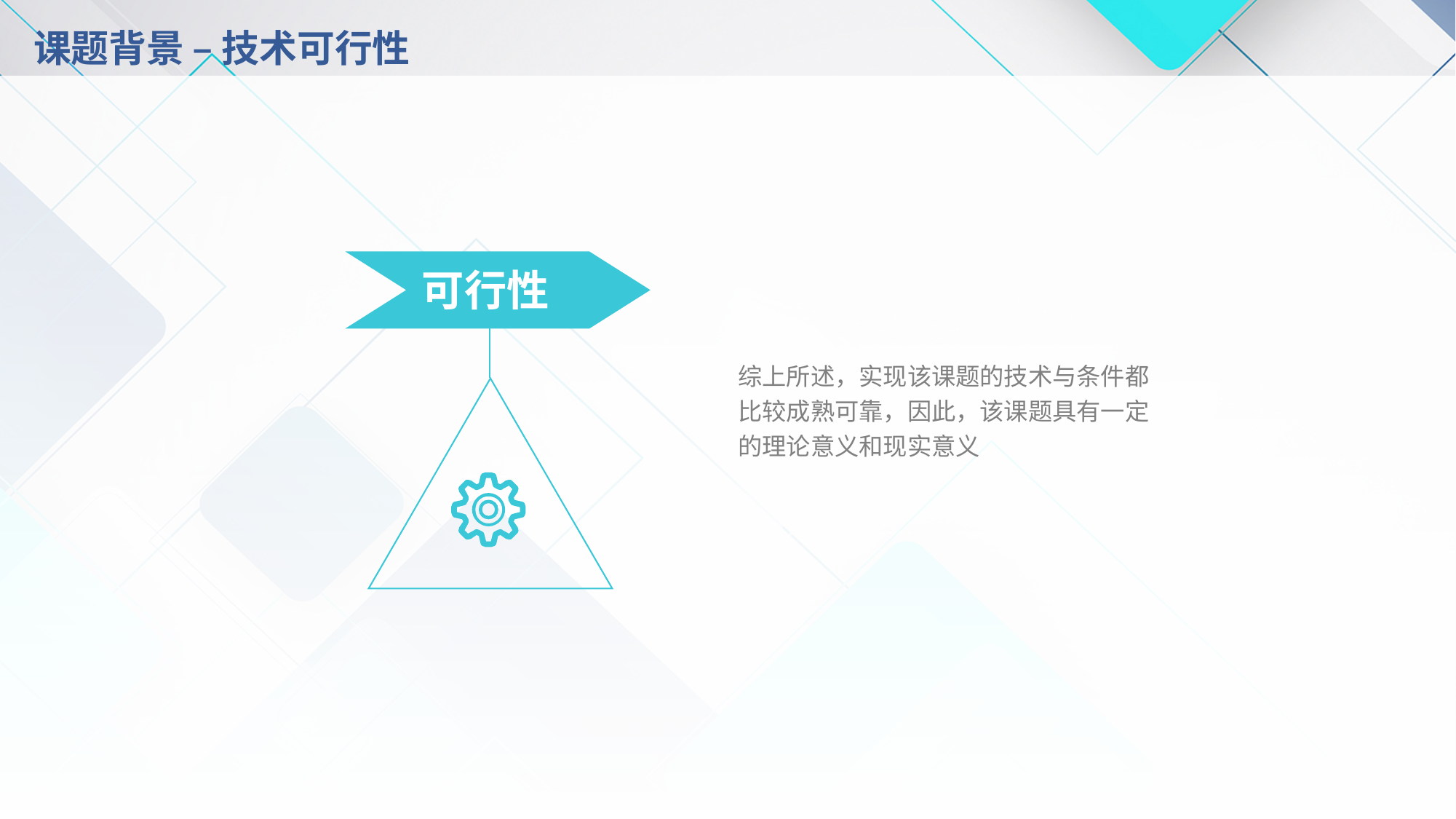

# 课题背景 – 技术可行性

可行性

综上所述，实现该课题的技术与条件都比较成熟可靠，因此，该课题具有一定的理论意义和现实意义